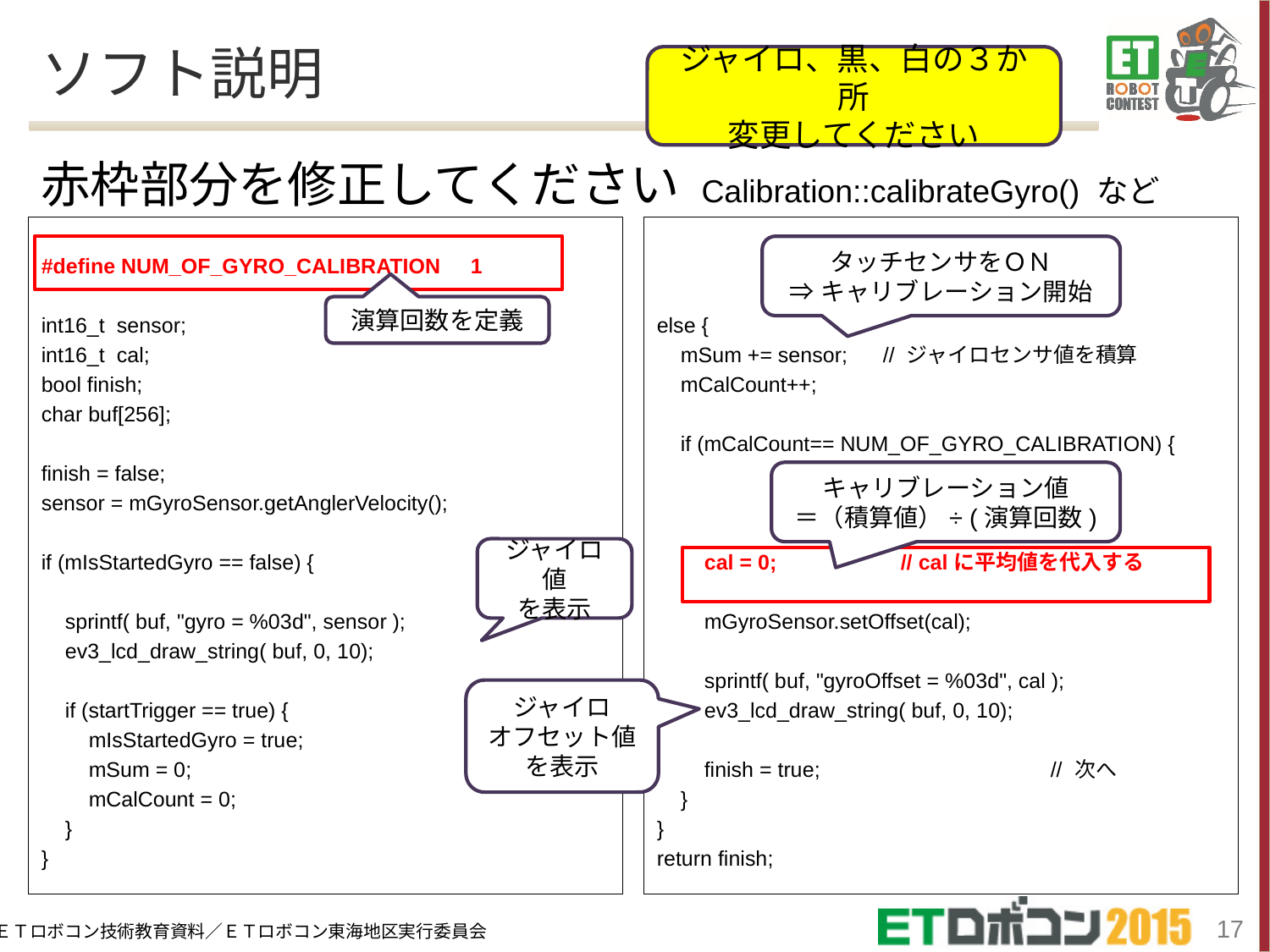

# ソフト説明
ジャイロ、黒、白の３か所
変更してください
赤枠部分を修正してください  Calibration::calibrateGyro() など

#define NUM_OF_GYRO_CALIBRATION     1

int16_t  sensor;
int16_t  cal;
bool finish;
char buf[256];

finish = false;
sensor = mGyroSensor.getAnglerVelocity();

if (mIsStartedGyro == false) {

    sprintf( buf, "gyro = %03d", sensor );
    ev3_lcd_draw_string( buf, 0, 10);

    if (startTrigger == true) {
        mIsStartedGyro = true;
        mSum = 0;
        mCalCount = 0;
    }
}

else {
    mSum += sensor;      // ジャイロセンサ値を積算
    mCalCount++;

    if (mCalCount== NUM_OF_GYRO_CALIBRATION) {

        cal = 0;                     // calに平均値を代入する

        mGyroSensor.setOffset(cal);

        sprintf( buf, "gyroOffset = %03d", cal );
        ev3_lcd_draw_string( buf, 0, 10);

        finish = true;                                       // 次へ
    }
}
return finish;

タッチセンサをＯＮ
⇒キャリブレーション開始
演算回数を定義
キャリブレーション値
＝（積算値）÷ (演算回数)
ジャイロ値
を表示

ジャイロ
オフセット値
を表示
17